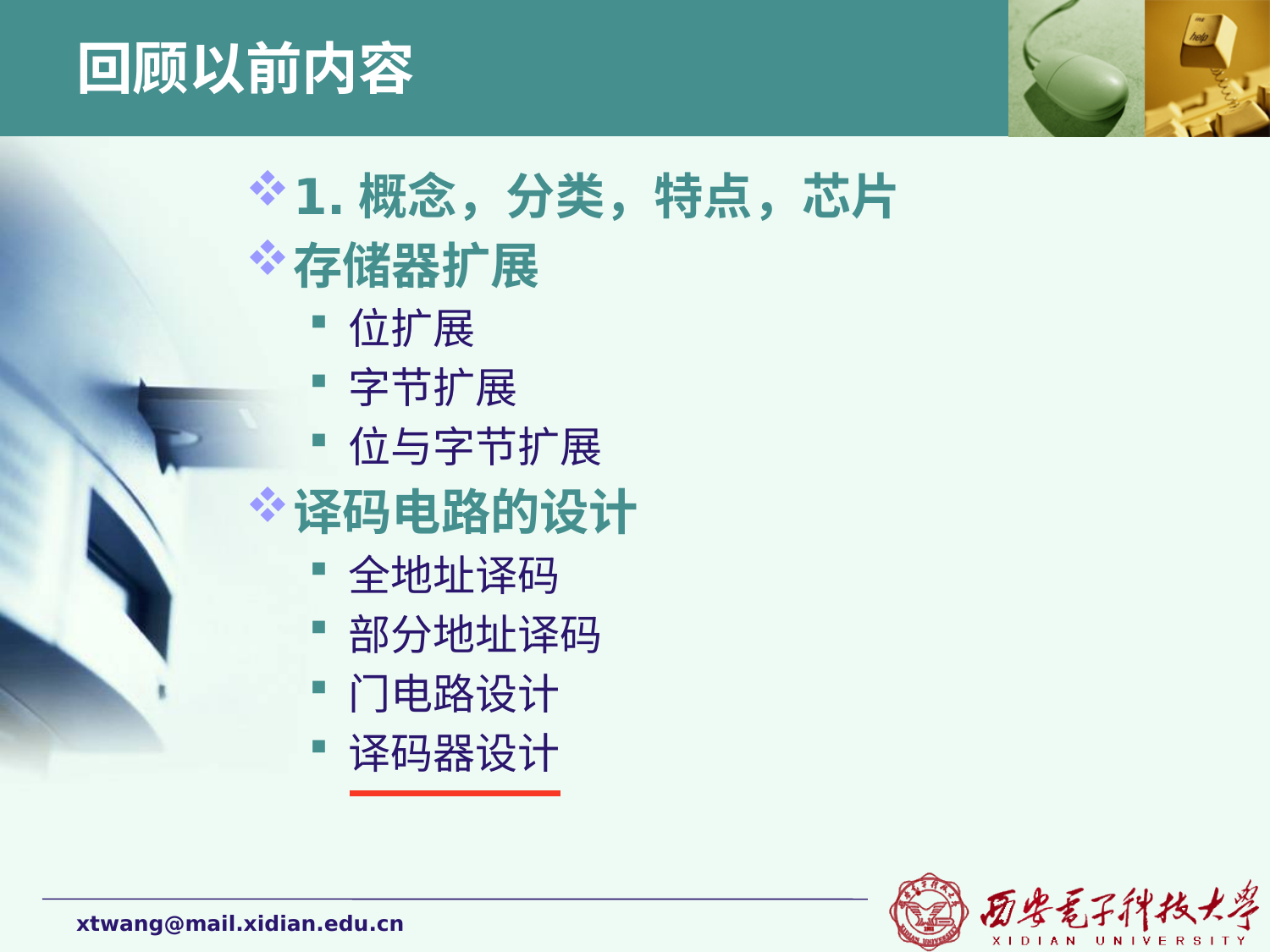

# 回顾以前内容
1.概念，分类，特点，芯片
存储器扩展
位扩展
字节扩展
位与字节扩展
译码电路的设计
全地址译码
部分地址译码
门电路设计
译码器设计
xtwang@mail.xidian.edu.cn